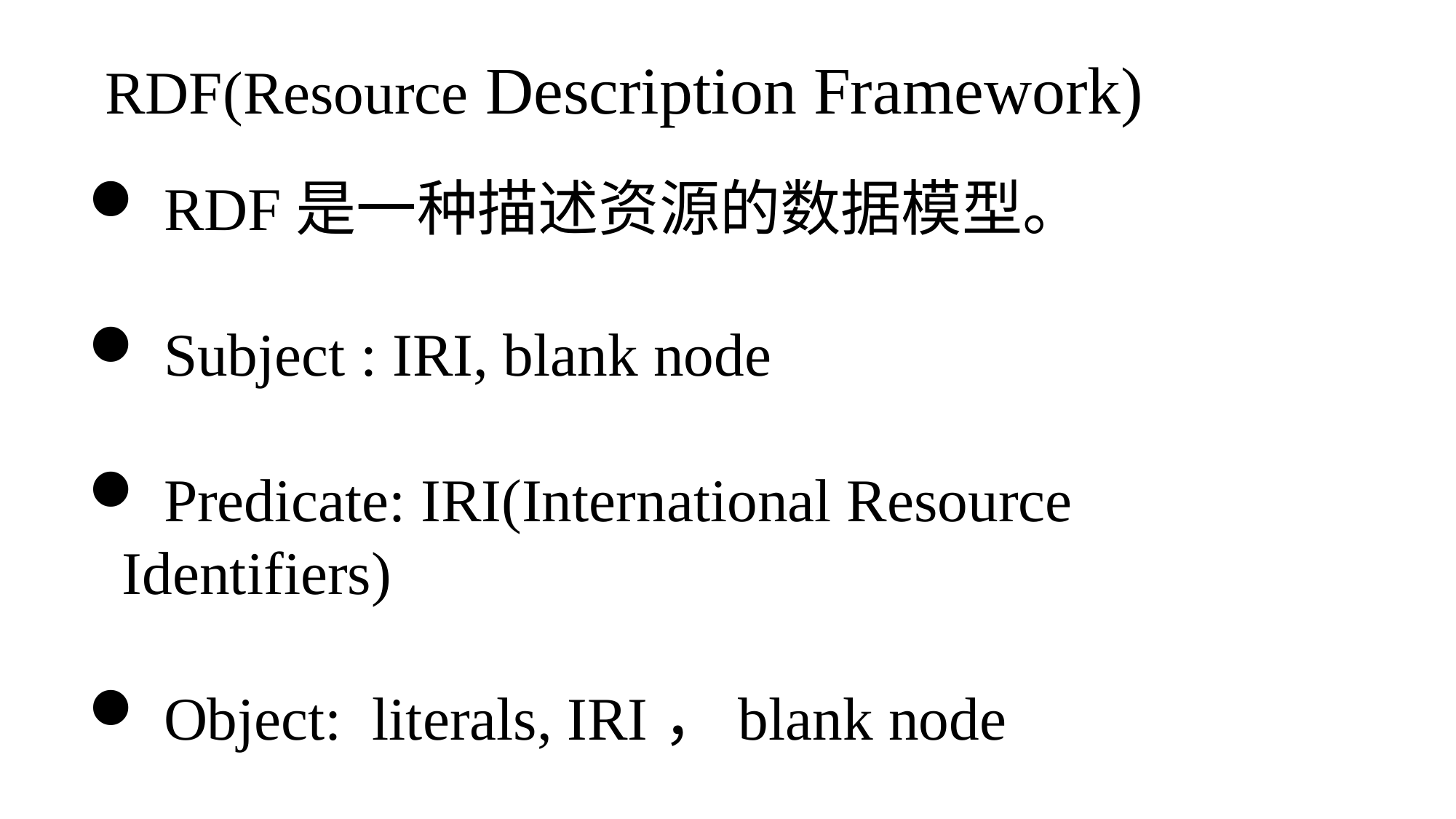

# RDF(Resource Description Framework)
 RDF是一种描述资源的数据模型。

 Subject : IRI, blank node

 Predicate: IRI(International Resource Identifiers)

 Object:  literals, IRI，blank node